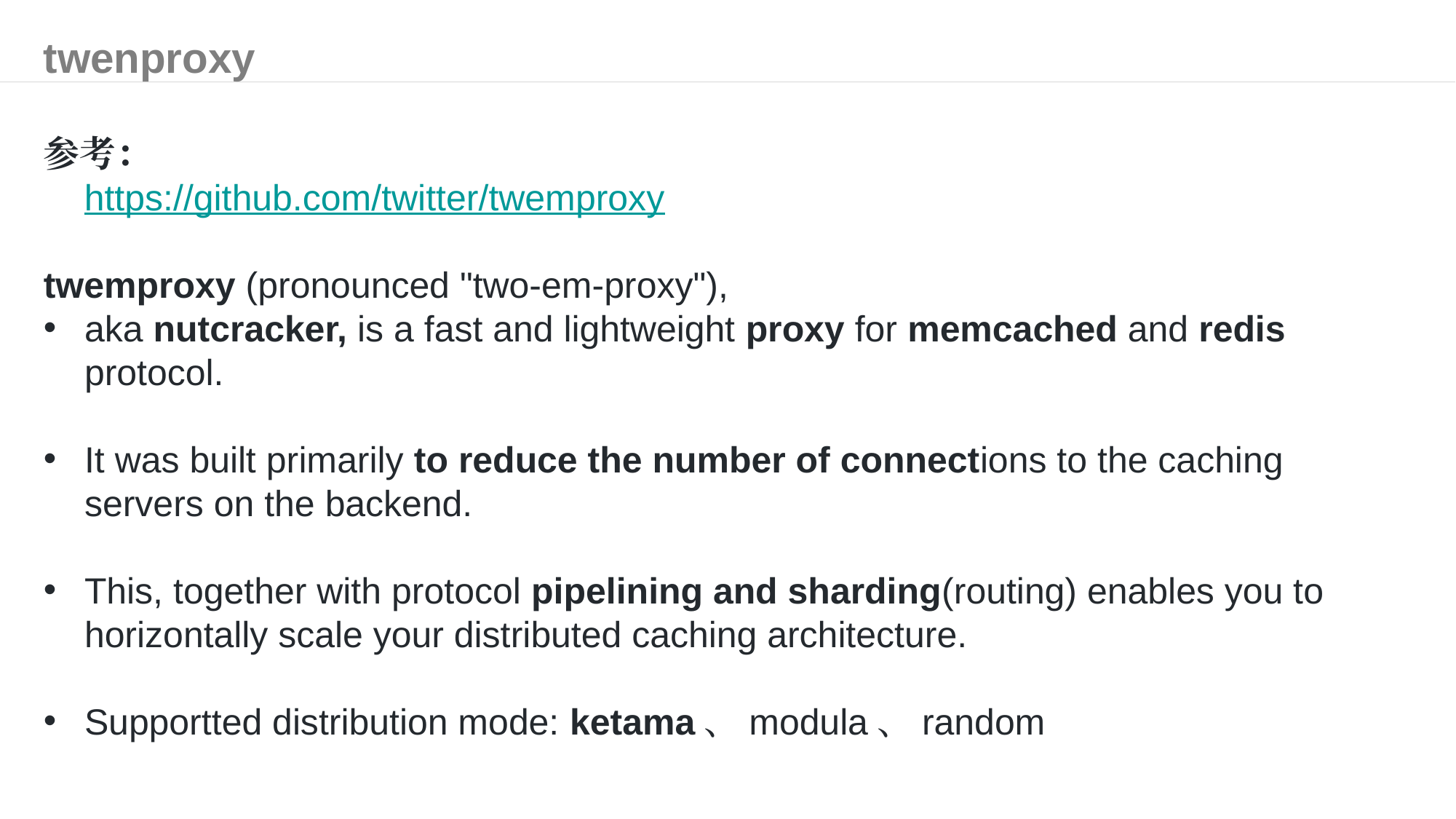

twenproxy
参考：
    https://github.com/twitter/twemproxy

twemproxy (pronounced "two-em-proxy"),
aka nutcracker, is a fast and lightweight proxy for memcached and redis protocol.

It was built primarily to reduce the number of connections to the caching servers on the backend.

This, together with protocol pipelining and sharding(routing) enables you to horizontally scale your distributed caching architecture.

Supportted distribution mode: ketama、modula、random